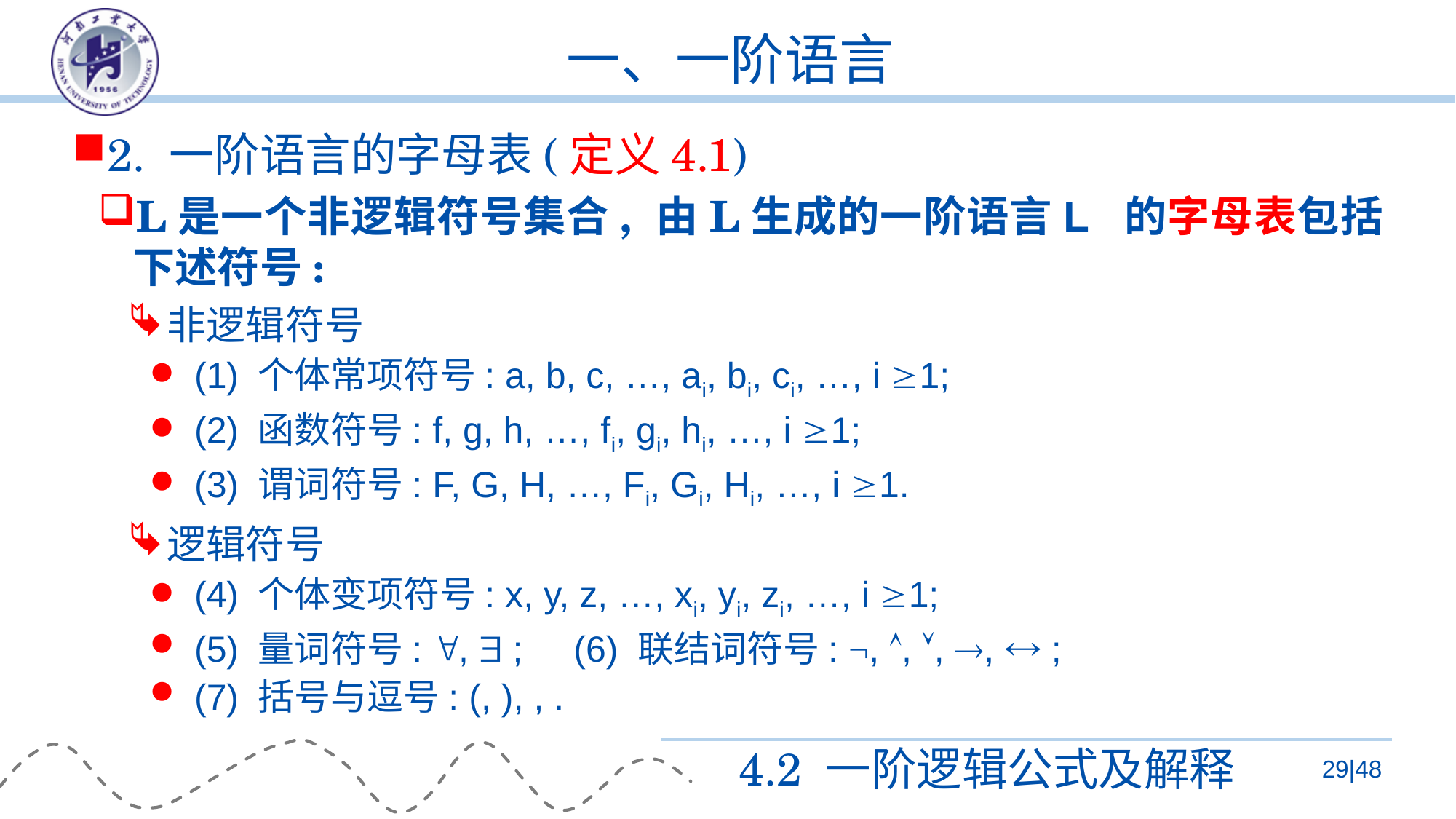

# 一、一阶语言
2. 一阶语言的字母表(定义4.1)
L是一个非逻辑符号集合, 由L生成的一阶语言L  的字母表包括下述符号:
非逻辑符号
 (1) 个体常项符号: a, b, c, …, ai, bi, ci, …, i ≥1;
 (2) 函数符号: f, g, h, …, fi, gi, hi, …, i ≥1;
 (3) 谓词符号: F, G, H, …, Fi, Gi, Hi, …, i ≥1.
逻辑符号
 (4) 个体变项符号: x, y, z, …, xi, yi, zi, …, i ≥1;
 (5) 量词符号: ∀, ∃ ;     (6) 联结词符号: ¬, ∧, ∨, →, ↔ ;
 (7) 括号与逗号: (, ), , .
4.2 一阶逻辑公式及解释
29|48